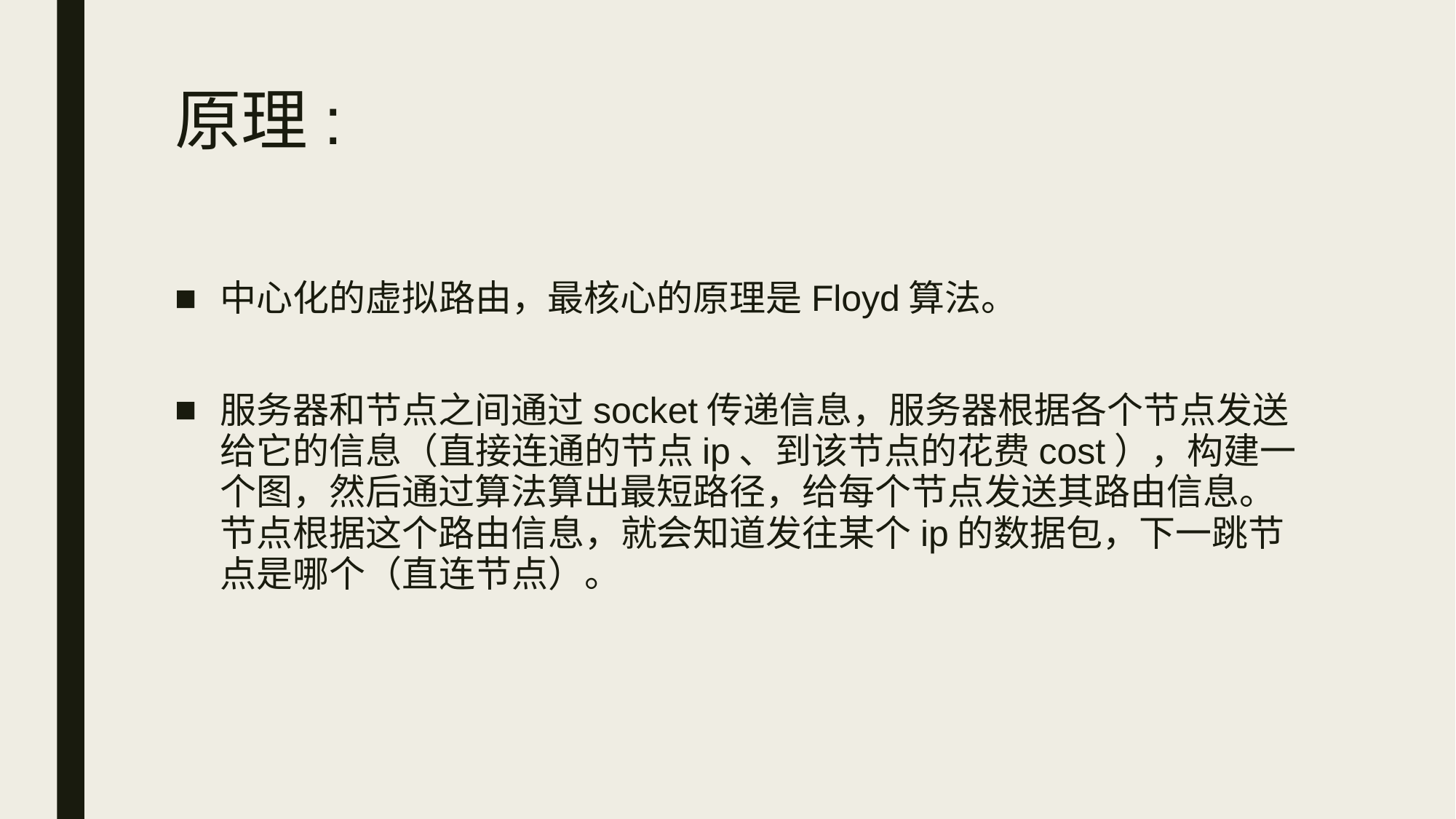

# 原理:
中心化的虚拟路由，最核心的原理是Floyd算法。

服务器和节点之间通过socket传递信息，服务器根据各个节点发送给它的信息（直接连通的节点ip、到该节点的花费cost），构建一个图，然后通过算法算出最短路径，给每个节点发送其路由信息。节点根据这个路由信息，就会知道发往某个ip的数据包，下一跳节点是哪个（直连节点）。